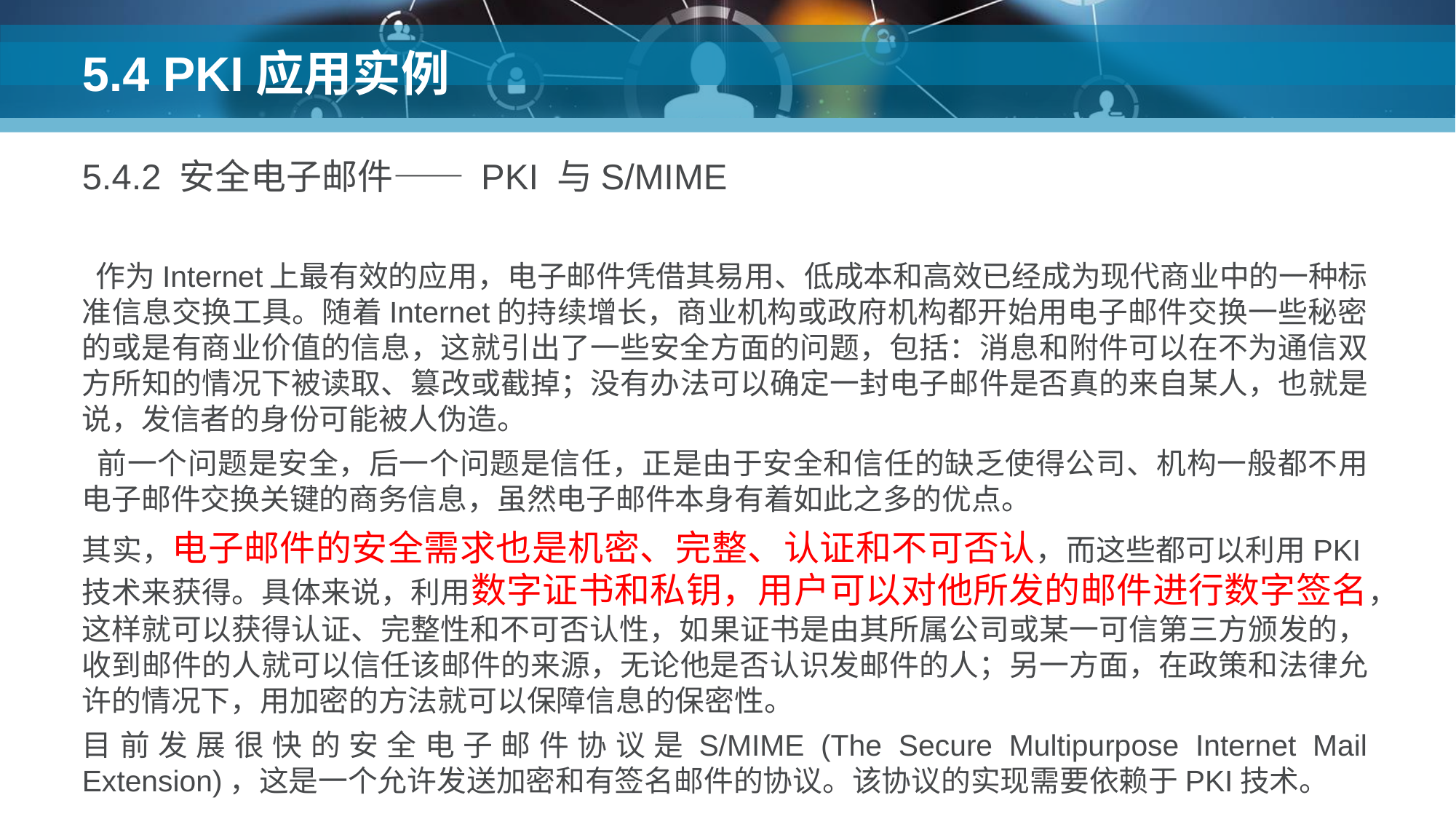

# 5.4 PKI应用实例
5.4.2 安全电子邮件—— PKI 与S/MIME

 作为Internet上最有效的应用，电子邮件凭借其易用、低成本和高效已经成为现代商业中的一种标准信息交换工具。随着Internet的持续增长，商业机构或政府机构都开始用电子邮件交换一些秘密的或是有商业价值的信息，这就引出了一些安全方面的问题，包括：消息和附件可以在不为通信双方所知的情况下被读取、篡改或截掉；没有办法可以确定一封电子邮件是否真的来自某人，也就是说，发信者的身份可能被人伪造。
 前一个问题是安全，后一个问题是信任，正是由于安全和信任的缺乏使得公司、机构一般都不用电子邮件交换关键的商务信息，虽然电子邮件本身有着如此之多的优点。
其实，电子邮件的安全需求也是机密、完整、认证和不可否认，而这些都可以利用PKI技术来获得。具体来说，利用数字证书和私钥，用户可以对他所发的邮件进行数字签名，这样就可以获得认证、完整性和不可否认性，如果证书是由其所属公司或某一可信第三方颁发的，收到邮件的人就可以信任该邮件的来源，无论他是否认识发邮件的人；另一方面，在政策和法律允许的情况下，用加密的方法就可以保障信息的保密性。
目前发展很快的安全电子邮件协议是S/MIME (The Secure Multipurpose Internet Mail Extension)，这是一个允许发送加密和有签名邮件的协议。该协议的实现需要依赖于PKI技术。